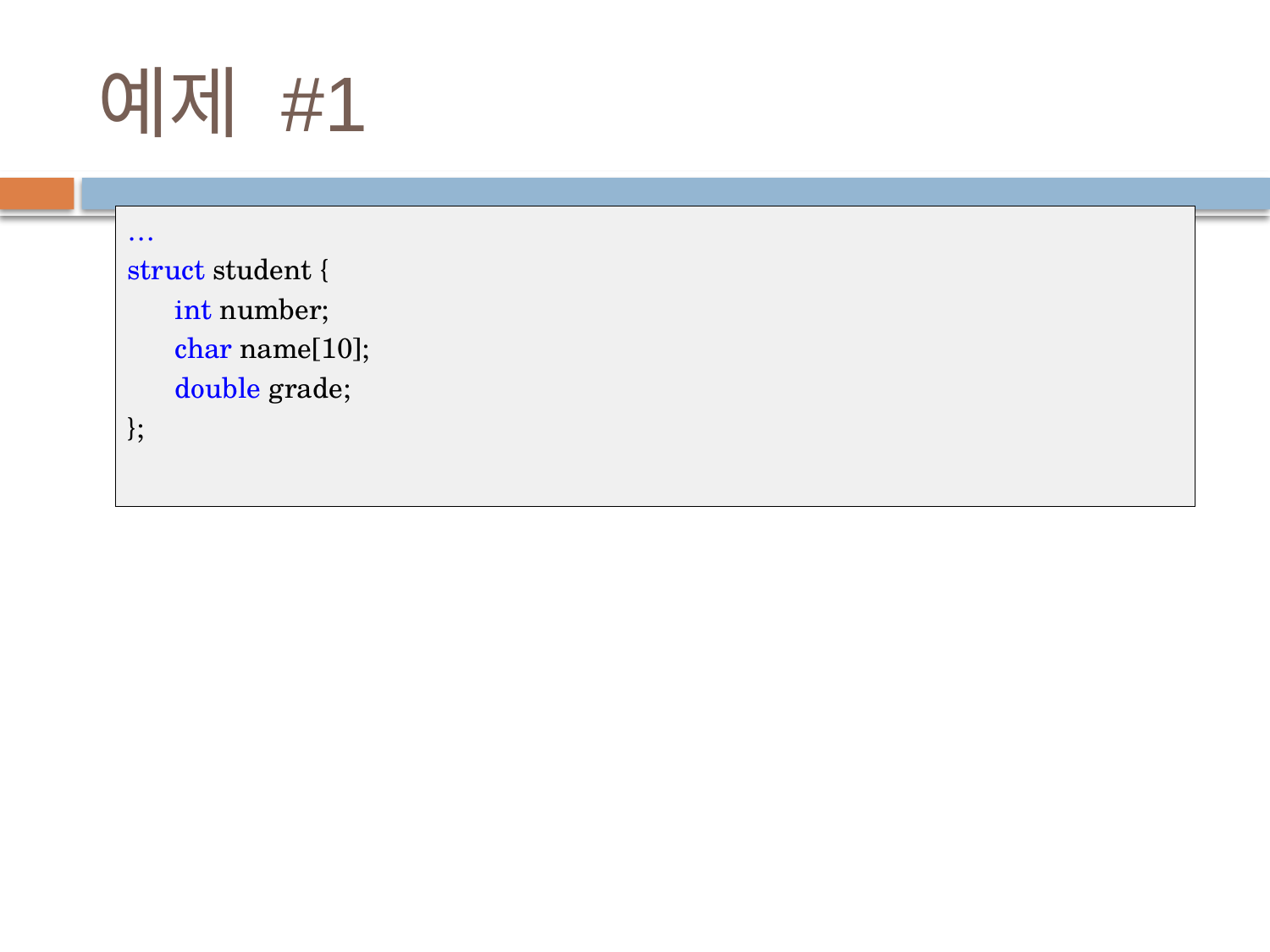

# 예제 #1
…
struct student {
	int number;
	char name[10];
	double grade;
};